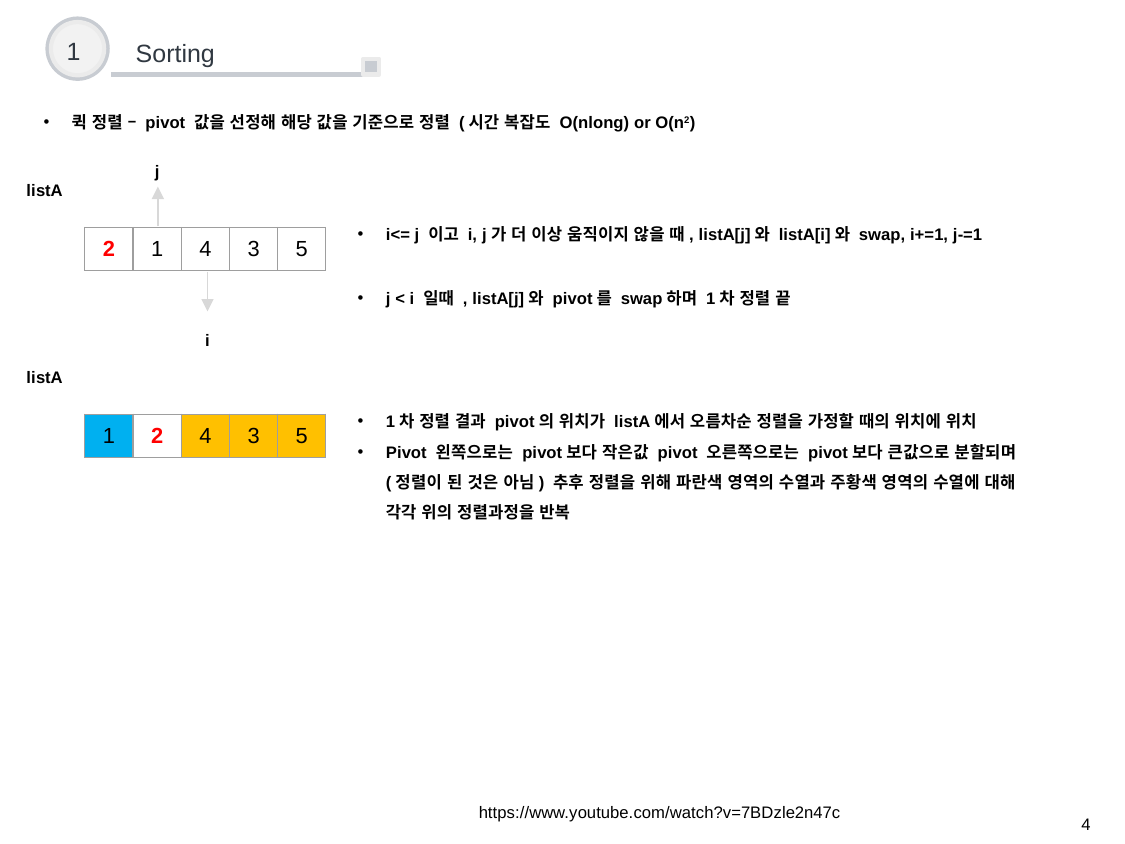

1
Sorting

퀵 정렬 – pivot 값을 선정해 해당 값을 기준으로 정렬 (시간 복잡도 O(nlong) or O(n2)
j
listA
i<= j 이고 i, j가 더 이상 움직이지 않을 때, listA[j]와 listA[i]와 swap, i+=1, j-=1
| 2 | 1 | 4 | 3 | 5 |
| --- | --- | --- | --- | --- |
j < i 일때 , listA[j]와 pivot를 swap하며 1차 정렬 끝
i
listA
1차 정렬 결과 pivot의 위치가 listA에서 오름차순 정렬을 가정할 때의 위치에 위치
Pivot 왼쪽으로는 pivot보다 작은값 pivot 오른쪽으로는 pivot보다 큰값으로 분할되며 (정렬이 된 것은 아님) 추후 정렬을 위해 파란색 영역의 수열과 주황색 영역의 수열에 대해 각각 위의 정렬과정을 반복
| 1 | 2 | 4 | 3 | 5 |
| --- | --- | --- | --- | --- |
https://www.youtube.com/watch?v=7BDzle2n47c
4